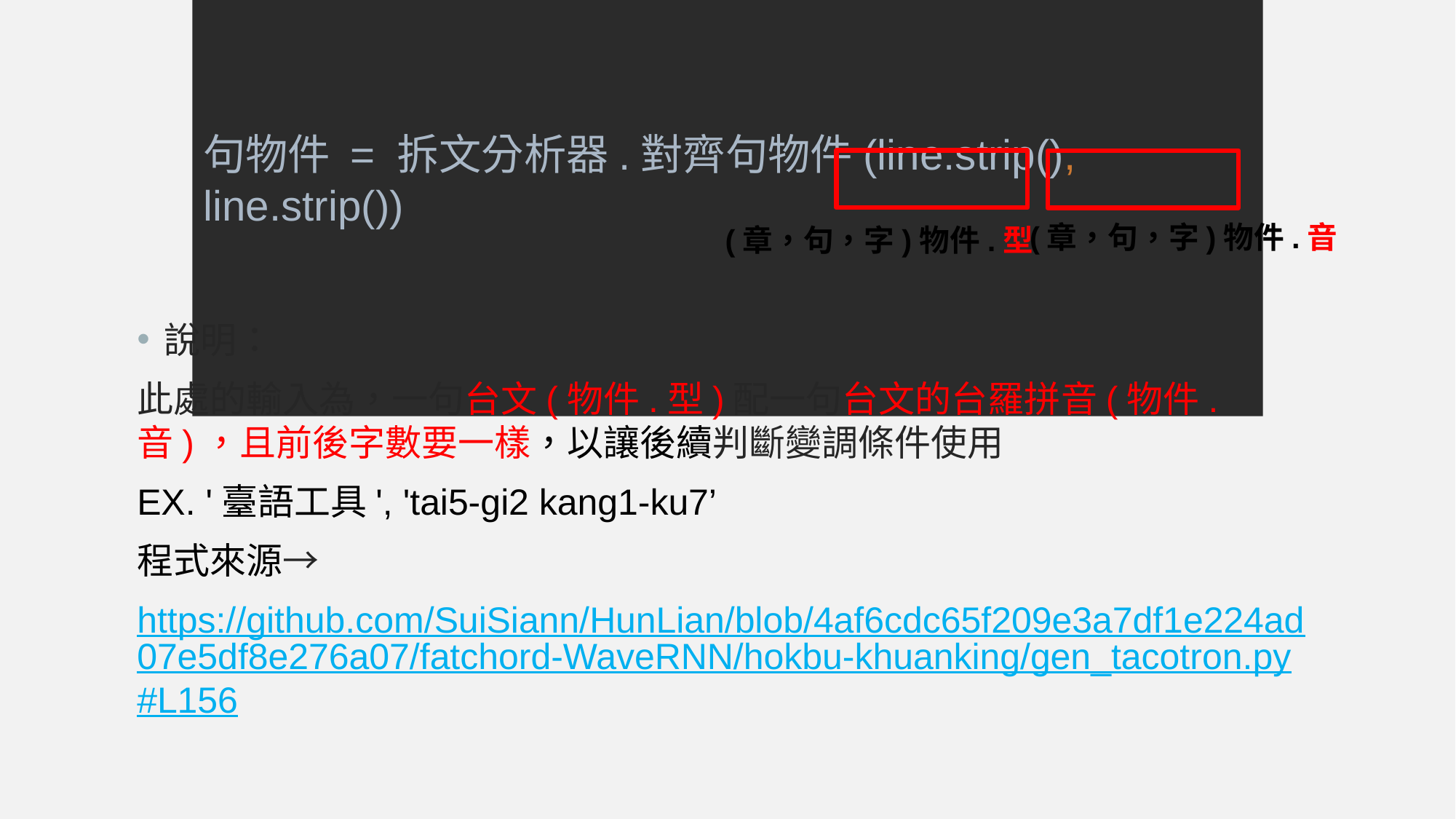

# 初版台語變調程式
句物件 = 拆文分析器.對齊句物件(line.strip(), line.strip())

(章，句，字)物件.音
(章，句，字)物件.型
說明：
此處的輸入為，一句台文(物件.型)配一句台文的台羅拼音(物件.音)，且前後字數要一樣，以讓後續判斷變調條件使用
EX. '臺語工具', 'tai5-gi2 kang1-ku7’
程式來源→
https://github.com/SuiSiann/HunLian/blob/4af6cdc65f209e3a7df1e224ad07e5df8e276a07/fatchord-WaveRNN/hokbu-khuanking/gen_tacotron.py#L156